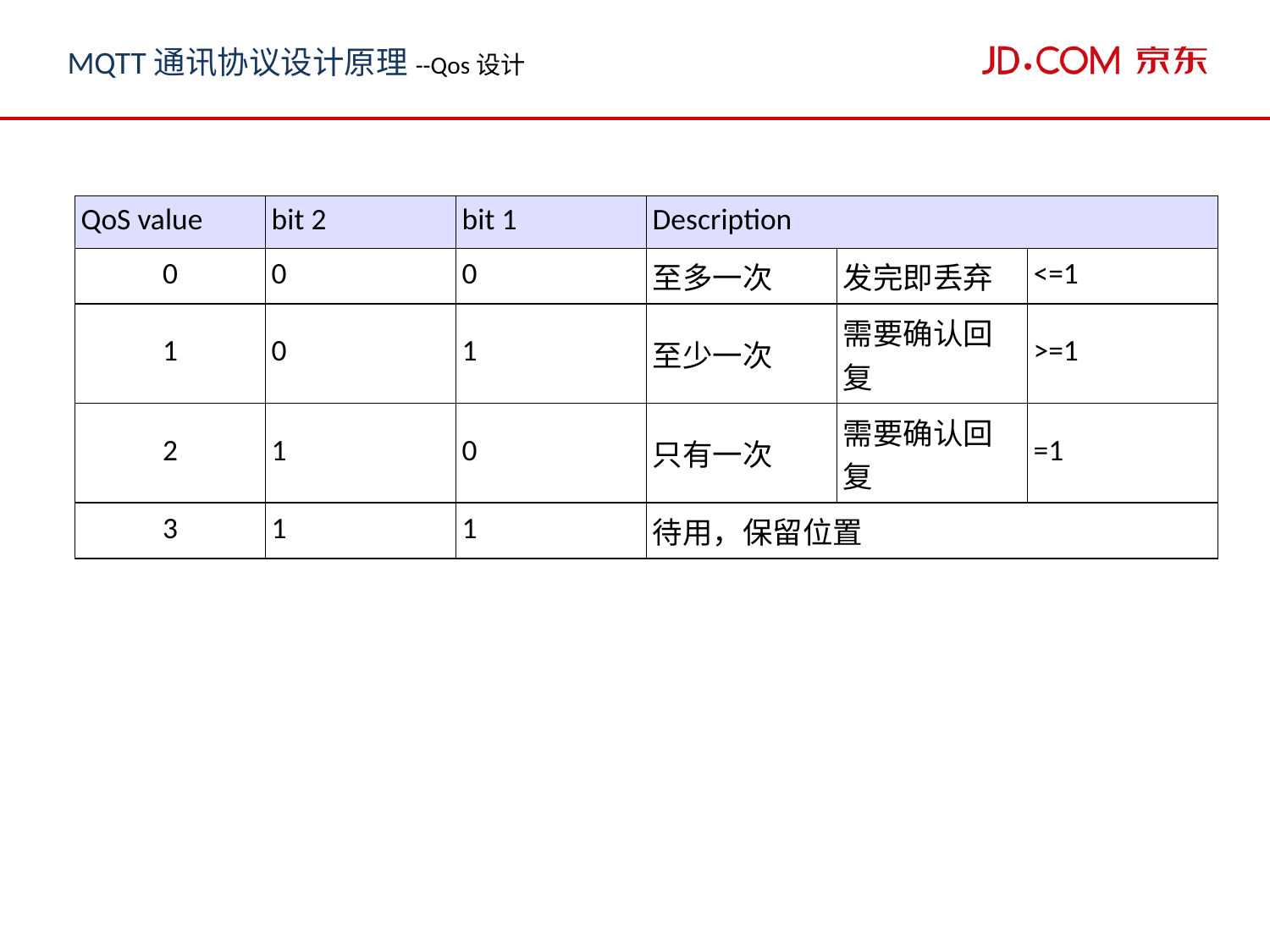

MQTT通讯协议设计原理--Qos设计
| QoS value | bit 2 | bit 1 | Description |  |  |
| --- | --- | --- | --- | --- | --- |
| 0 | 0 | 0 | 至多一次 | 发完即丢弃 | <=1 |
| 1 | 0 | 1 | 至少一次 | 需要确认回复 | >=1 |
| 2 | 1 | 0 | 只有一次 | 需要确认回复 | =1 |
| 3 | 1 | 1 | 待用，保留位置 |  |  |